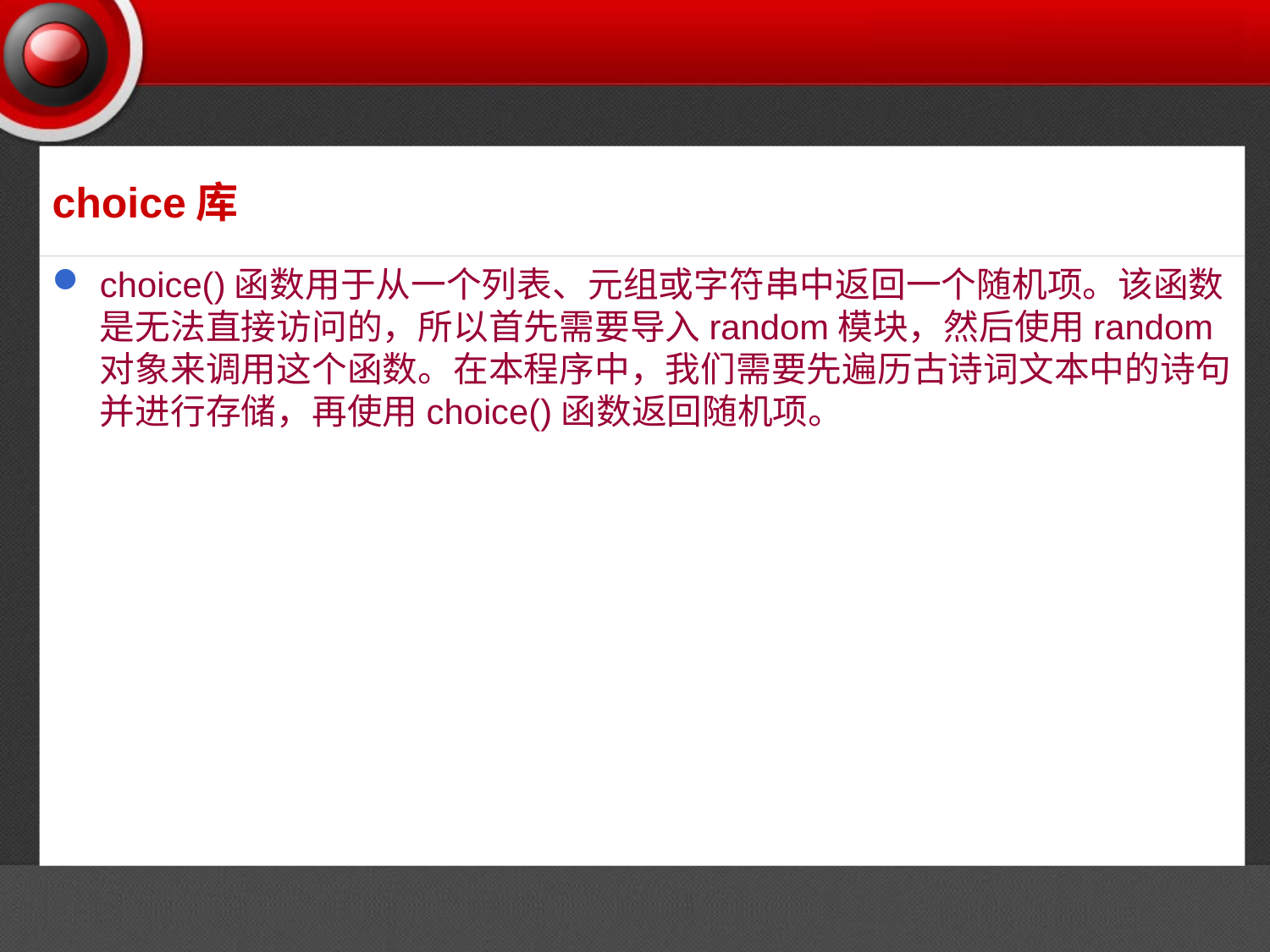

# choice库
choice()函数用于从一个列表、元组或字符串中返回一个随机项。该函数是无法直接访问的，所以首先需要导入random模块，然后使用random对象来调用这个函数。在本程序中，我们需要先遍历古诗词文本中的诗句并进行存储，再使用choice()函数返回随机项。